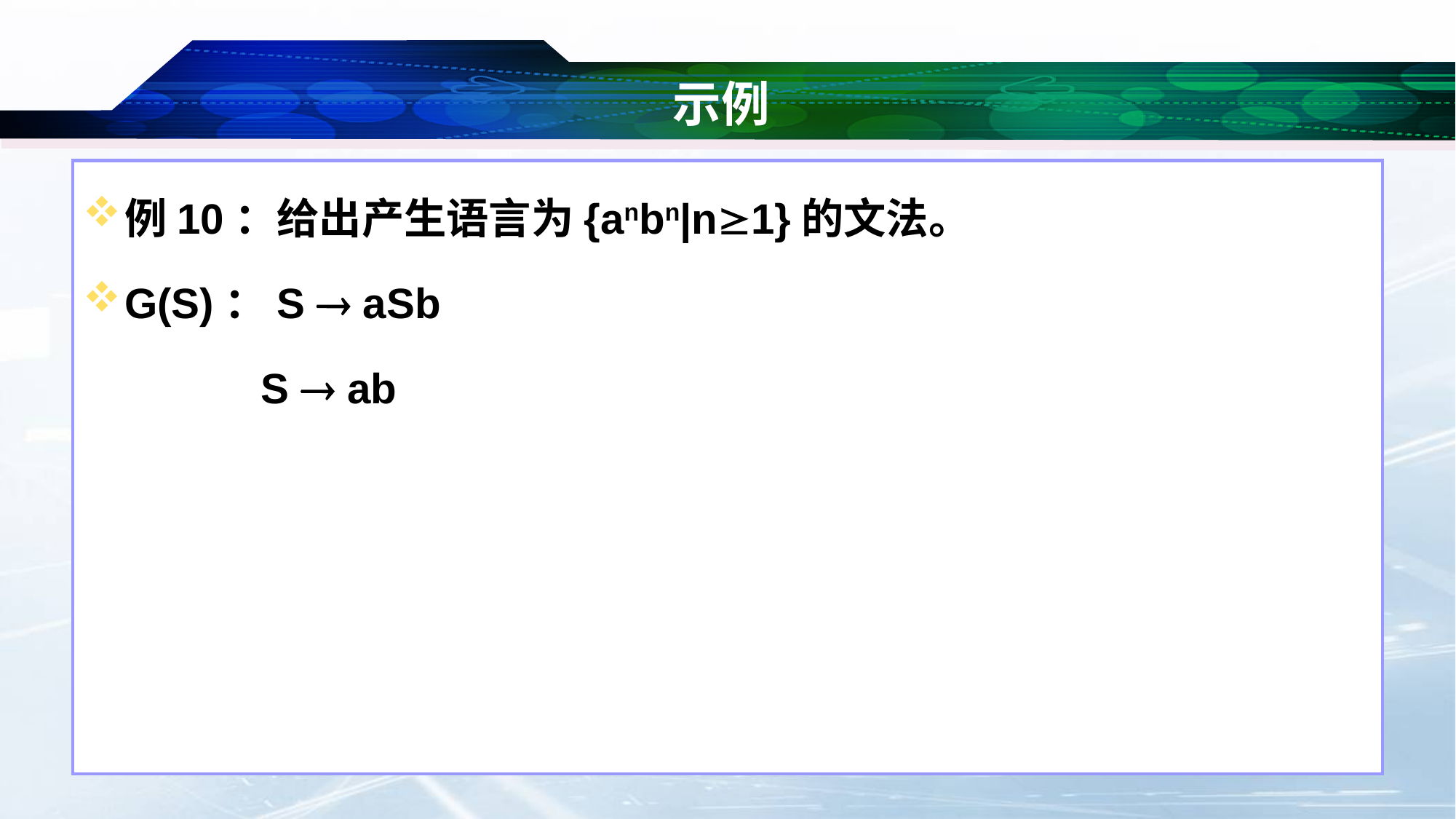

# 示例
例10：给出产生语言为{anbn|n≥1}的文法。
G(S)：S → aSb
               S → ab